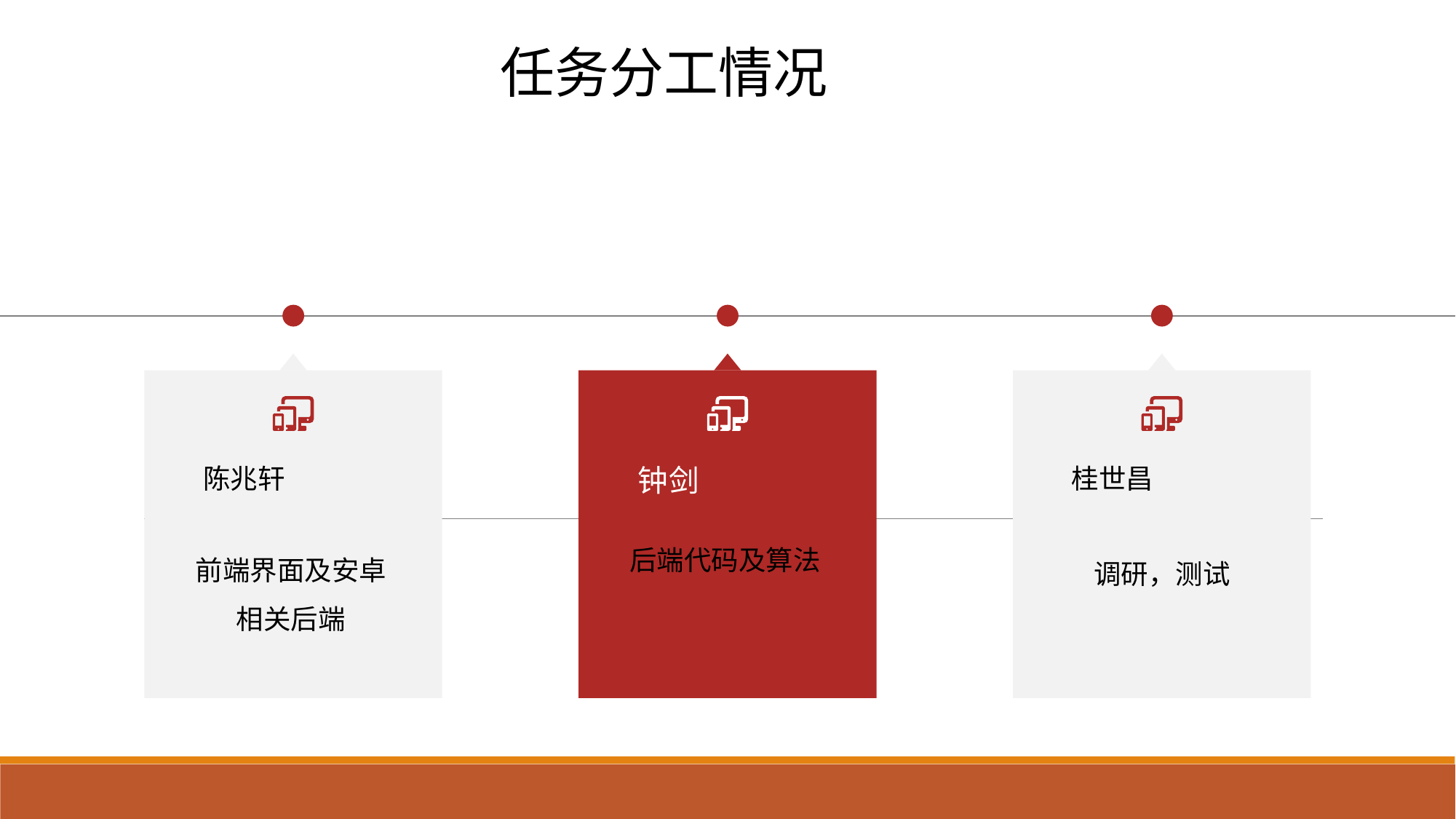

任务分工情况

陈兆轩
前端界面及安卓相关后端

钟剑
后端代码及算法

桂世昌
调研，测试